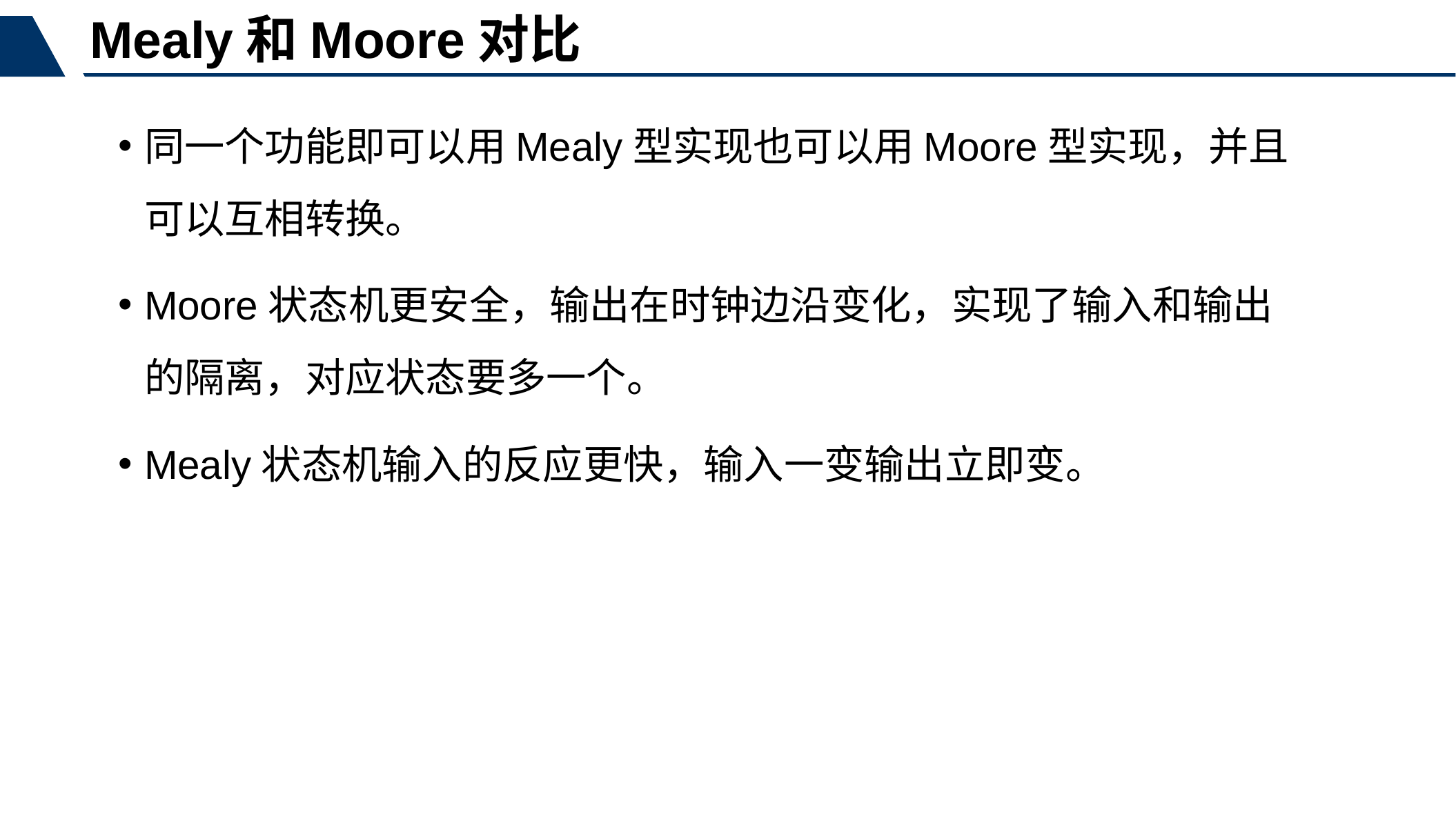

Mealy和Moore对比

同一个功能即可以用Mealy型实现也可以用Moore型实现，并且可以互相转换。
Moore状态机更安全，输出在时钟边沿变化，实现了输入和输出的隔离，对应状态要多一个。
Mealy状态机输入的反应更快，输入一变输出立即变。